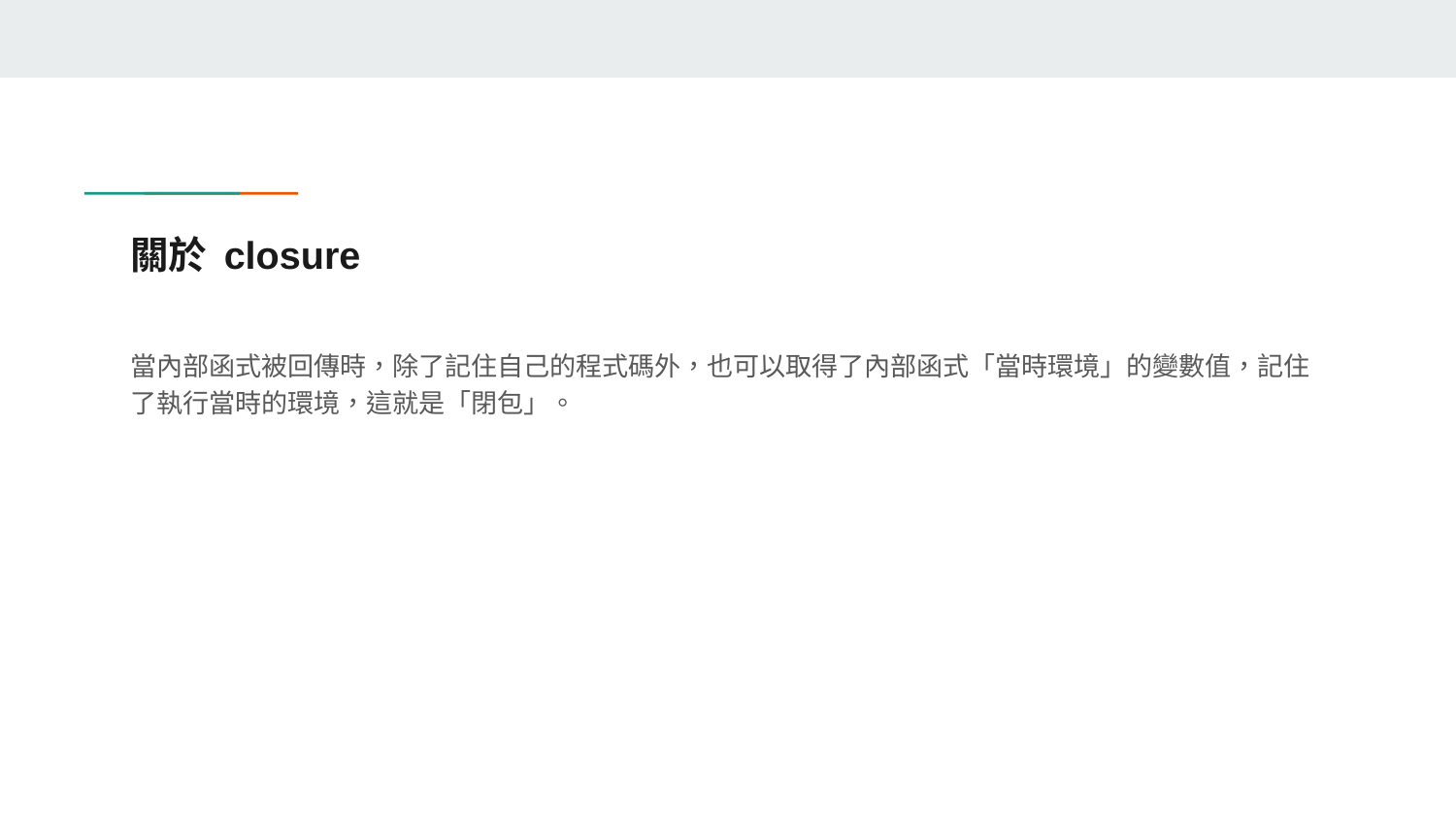

# 關於 closure
當內部函式被回傳時，除了記住自己的程式碼外，也可以取得了內部函式「當時環境」的變數值，記住了執行當時的環境，這就是「閉包」。